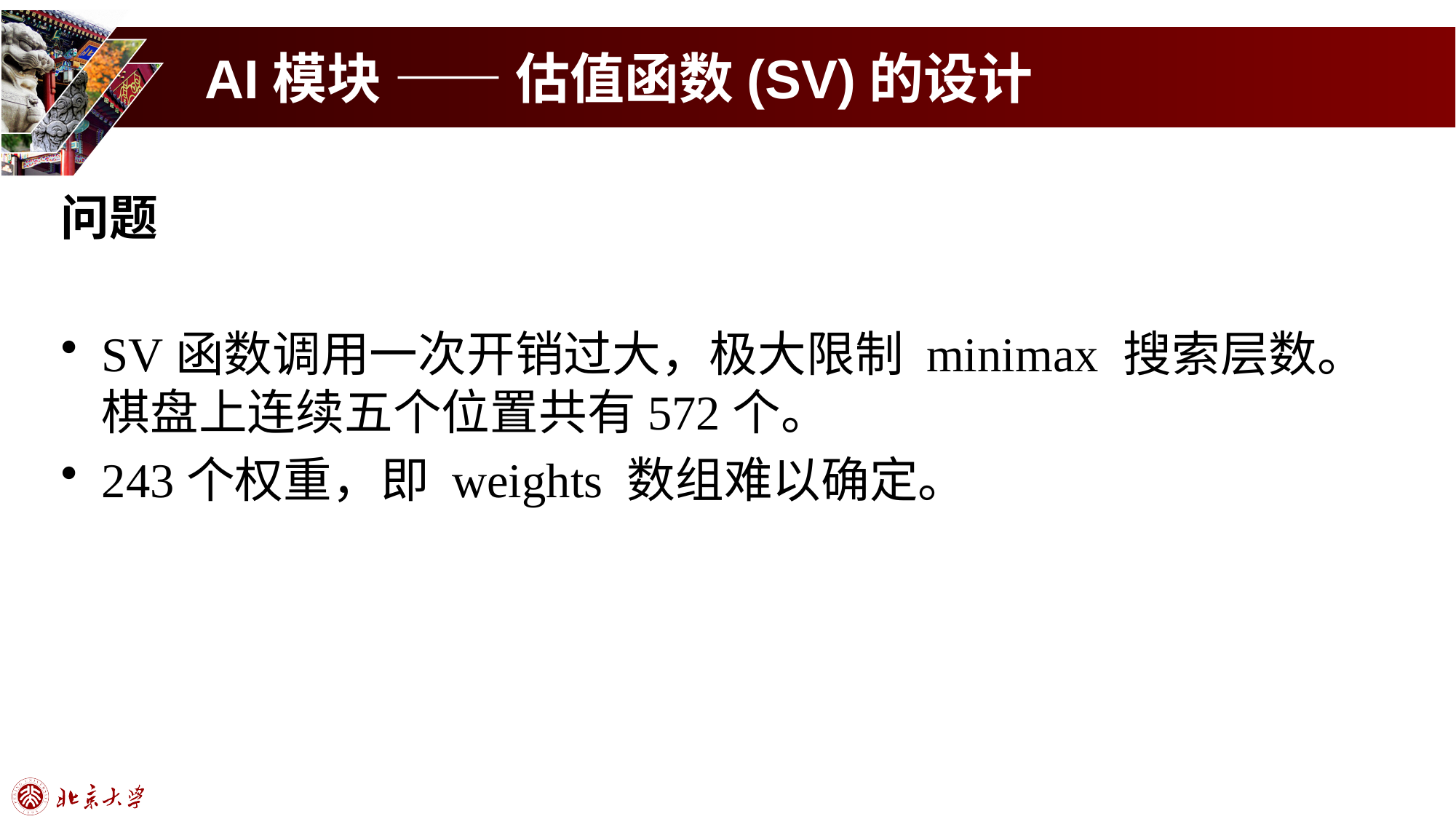

# AI模块 —— 估值函数(SV)的设计
问题

SV函数调用一次开销过大，极大限制 minimax 搜索层数。棋盘上连续五个位置共有572个。
243个权重，即 weights 数组难以确定。